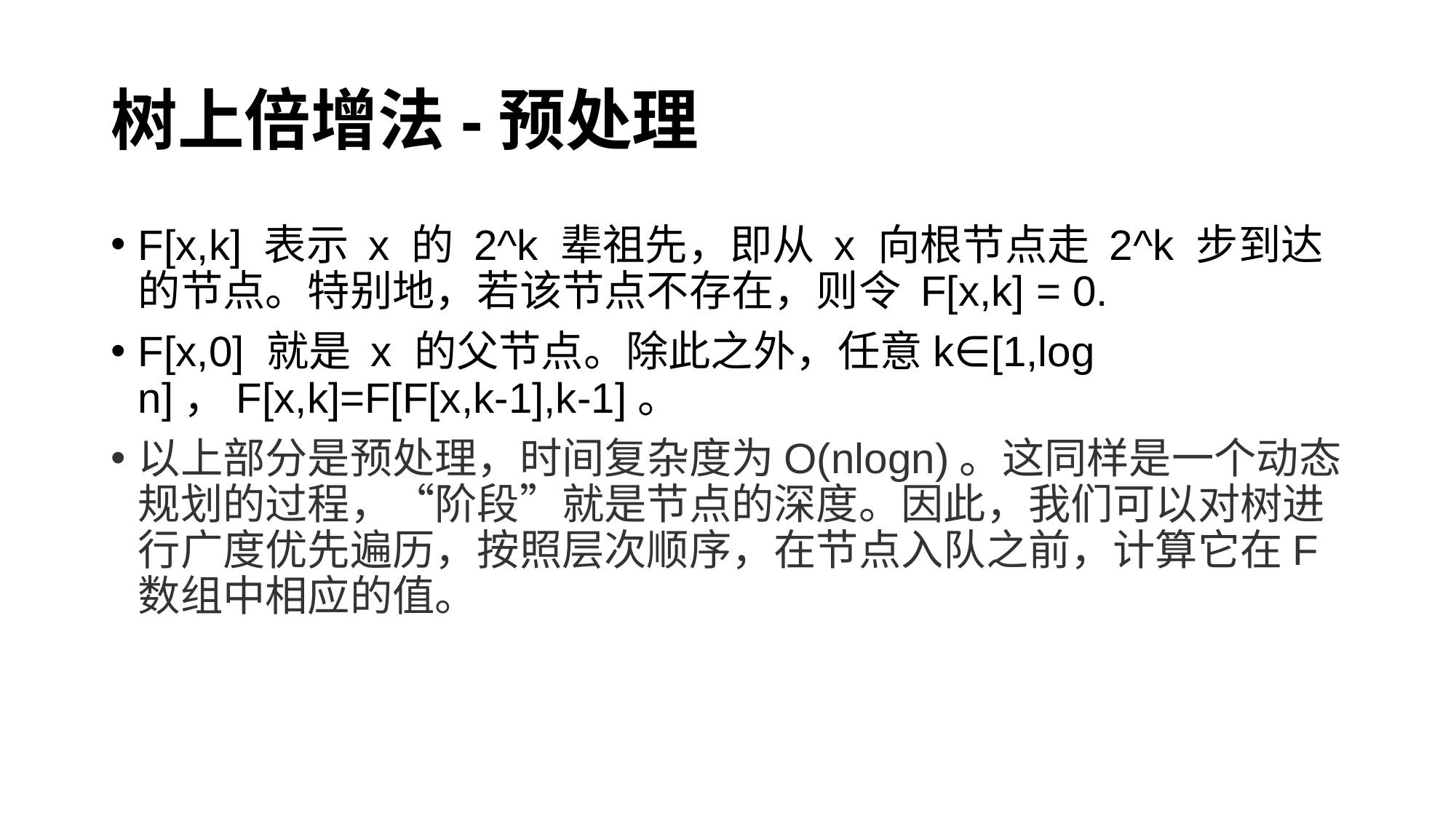

# 树上倍增法-预处理
F[x,k] 表示 x 的 2^k 辈祖先，即从 x 向根节点走 2^k 步到达的节点。特别地，若该节点不存在，则令 F[x,k] = 0.
F[x,0] 就是 x 的父节点。除此之外，任意k∈[1,log n]，F[x,k]=F[F[x,k-1],k-1]。
以上部分是预处理，时间复杂度为O(nlogn)。这同样是一个动态规划的过程，“阶段”就是节点的深度。因此，我们可以对树进行广度优先遍历，按照层次顺序，在节点入队之前，计算它在F数组中相应的值。